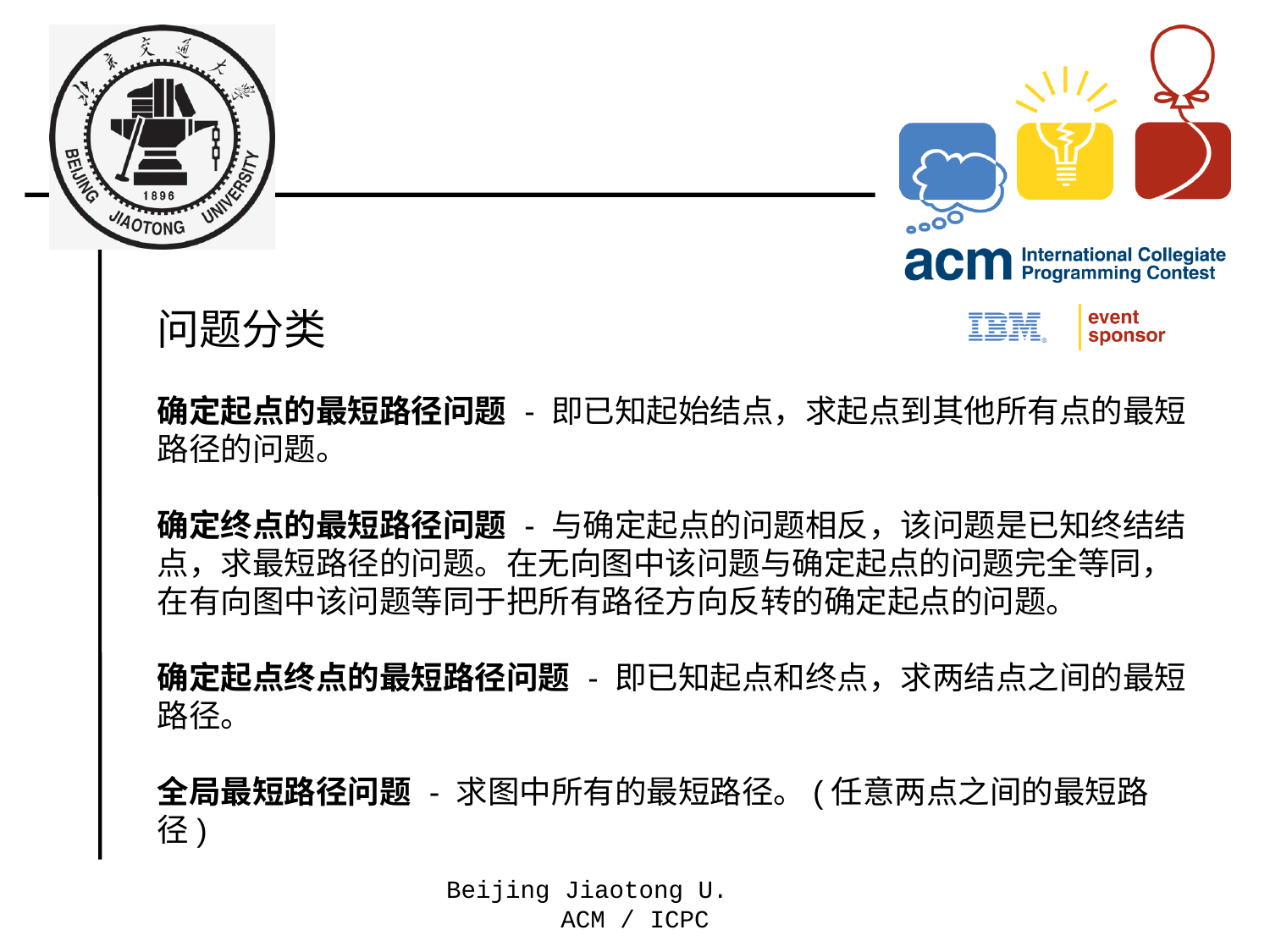

问题分类

确定起点的最短路径问题 - 即已知起始结点，求起点到其他所有点的最短路径的问题。

确定终点的最短路径问题 - 与确定起点的问题相反，该问题是已知终结结点，求最短路径的问题。在无向图中该问题与确定起点的问题完全等同，在有向图中该问题等同于把所有路径方向反转的确定起点的问题。

确定起点终点的最短路径问题 - 即已知起点和终点，求两结点之间的最短路径。

全局最短路径问题 - 求图中所有的最短路径。(任意两点之间的最短路径)